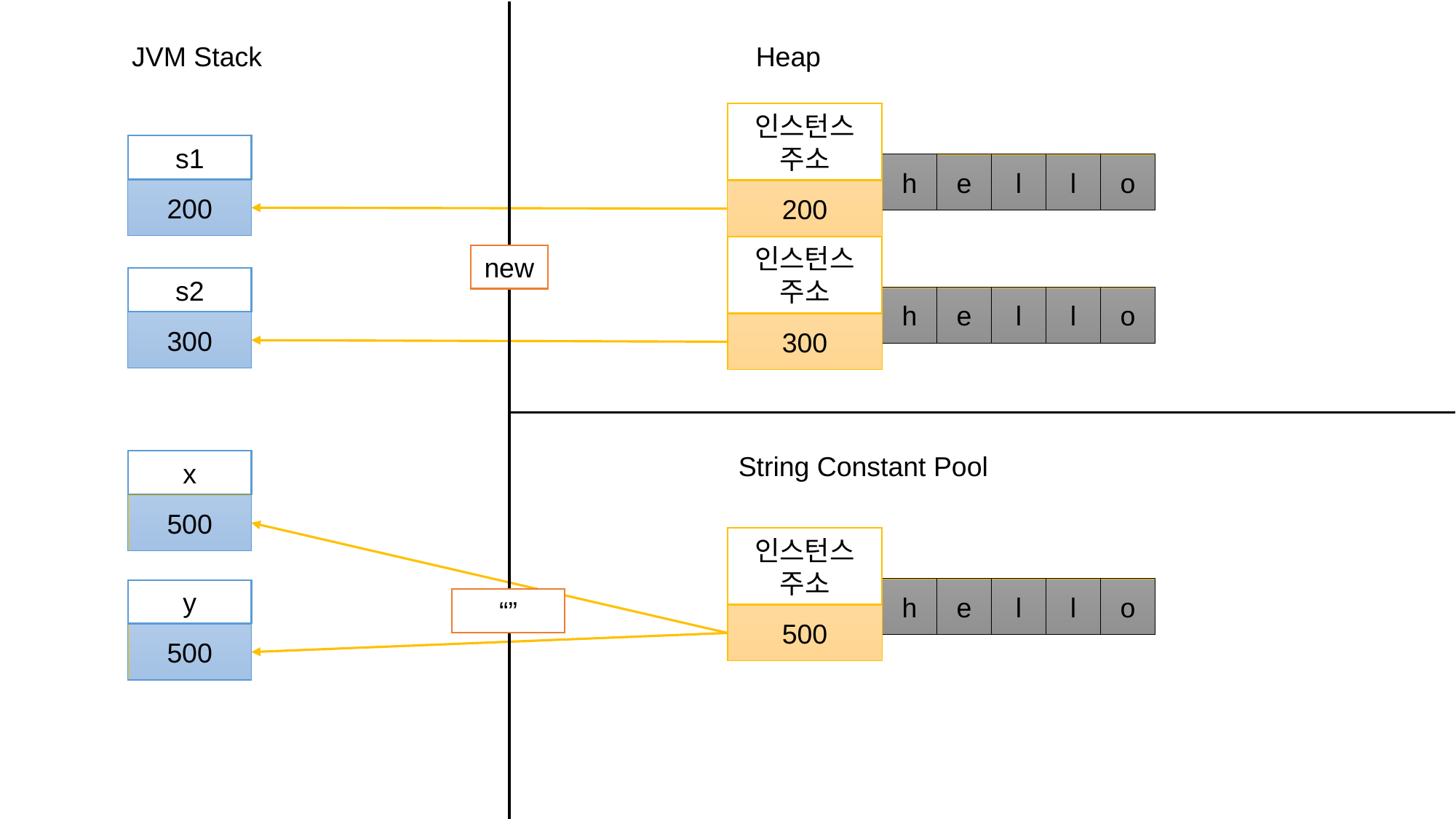

JVM Stack
Heap
인스턴스
주소
s1
h
e
l
l
o
200
200
인스턴스
주소
new
s2
h
e
l
l
o
300
300
String Constant Pool
x
500
인스턴스
주소
h
e
l
l
o
y
“”
500
500